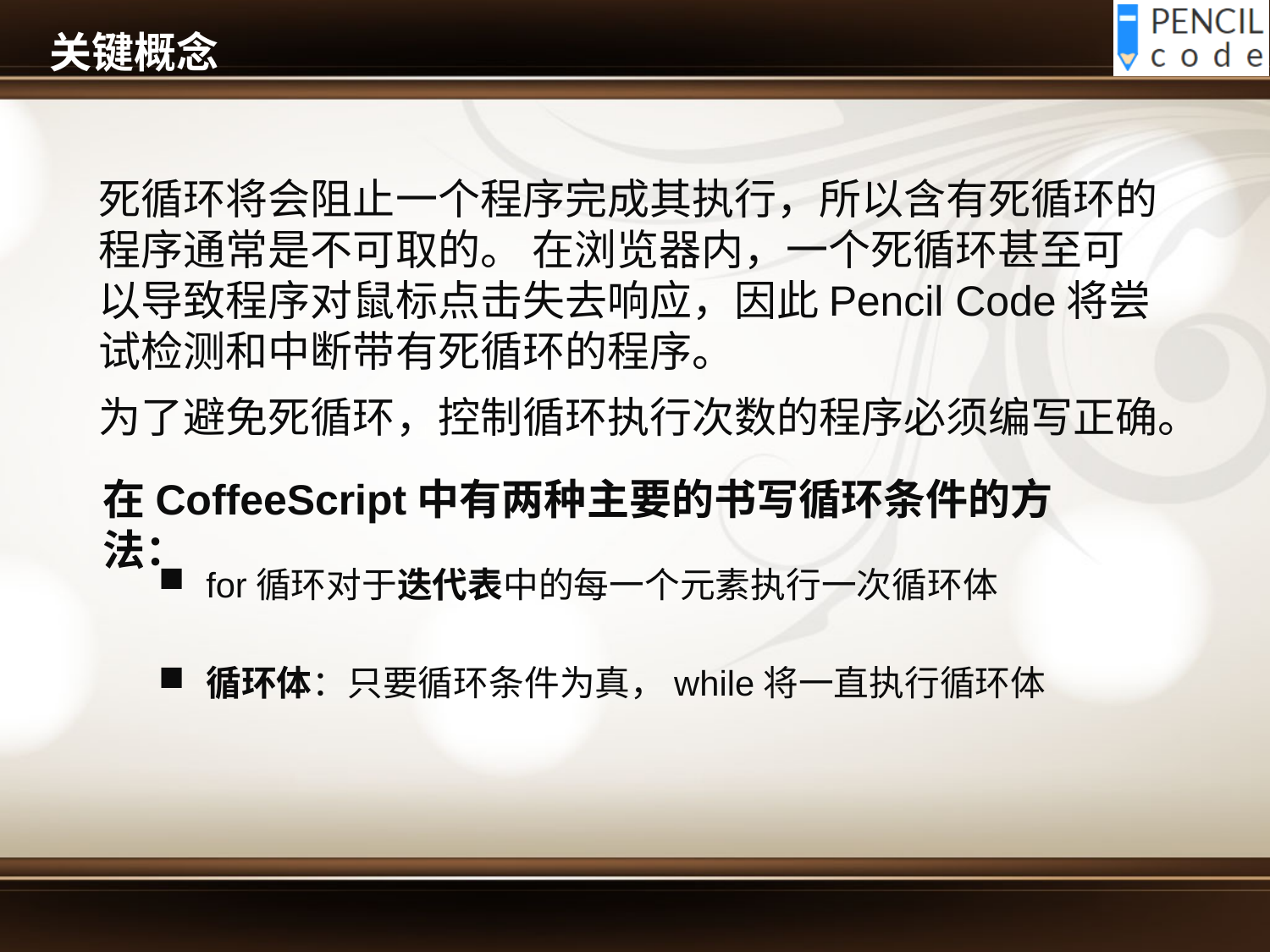

# 关键概念
死循环将会阻止一个程序完成其执行，所以含有死循环的程序通常是不可取的。 在浏览器内，一个死循环甚至可以导致程序对鼠标点击失去响应，因此Pencil Code将尝试检测和中断带有死循环的程序。
为了避免死循环，控制循环执行次数的程序必须编写正确。
在CoffeeScript中有两种主要的书写循环条件的方法：
for循环对于迭代表中的每一个元素执行一次循环体

循环体：只要循环条件为真，while将一直执行循环体